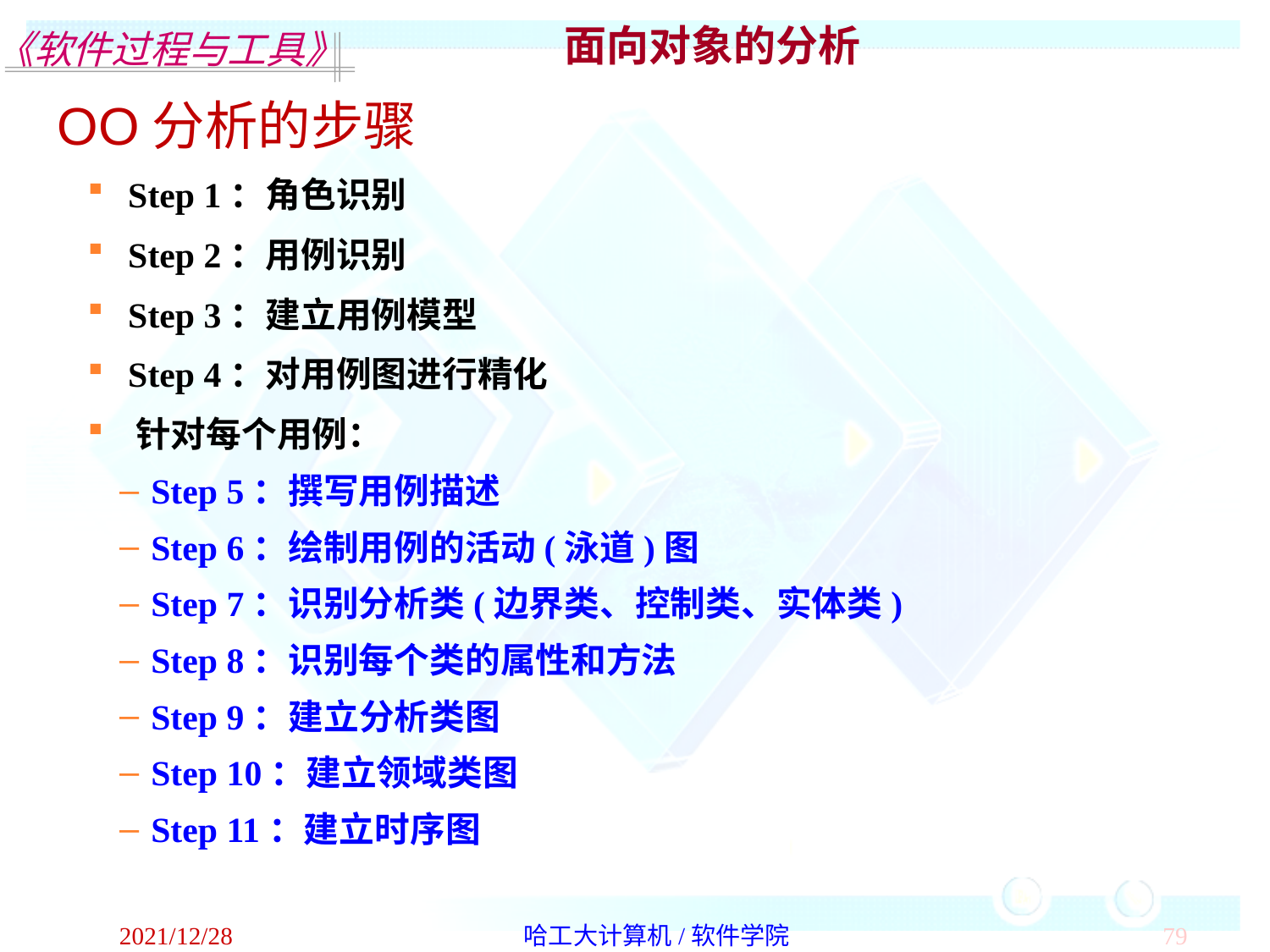

面向对象的分析
OO分析的步骤
 Step 1：角色识别
 Step 2：用例识别
 Step 3：建立用例模型
 Step 4：对用例图进行精化
 针对每个用例：
Step 5：撰写用例描述
Step 6：绘制用例的活动(泳道)图
Step 7：识别分析类(边界类、控制类、实体类)
Step 8：识别每个类的属性和方法
Step 9：建立分析类图
Step 10：建立领域类图
Step 11：建立时序图